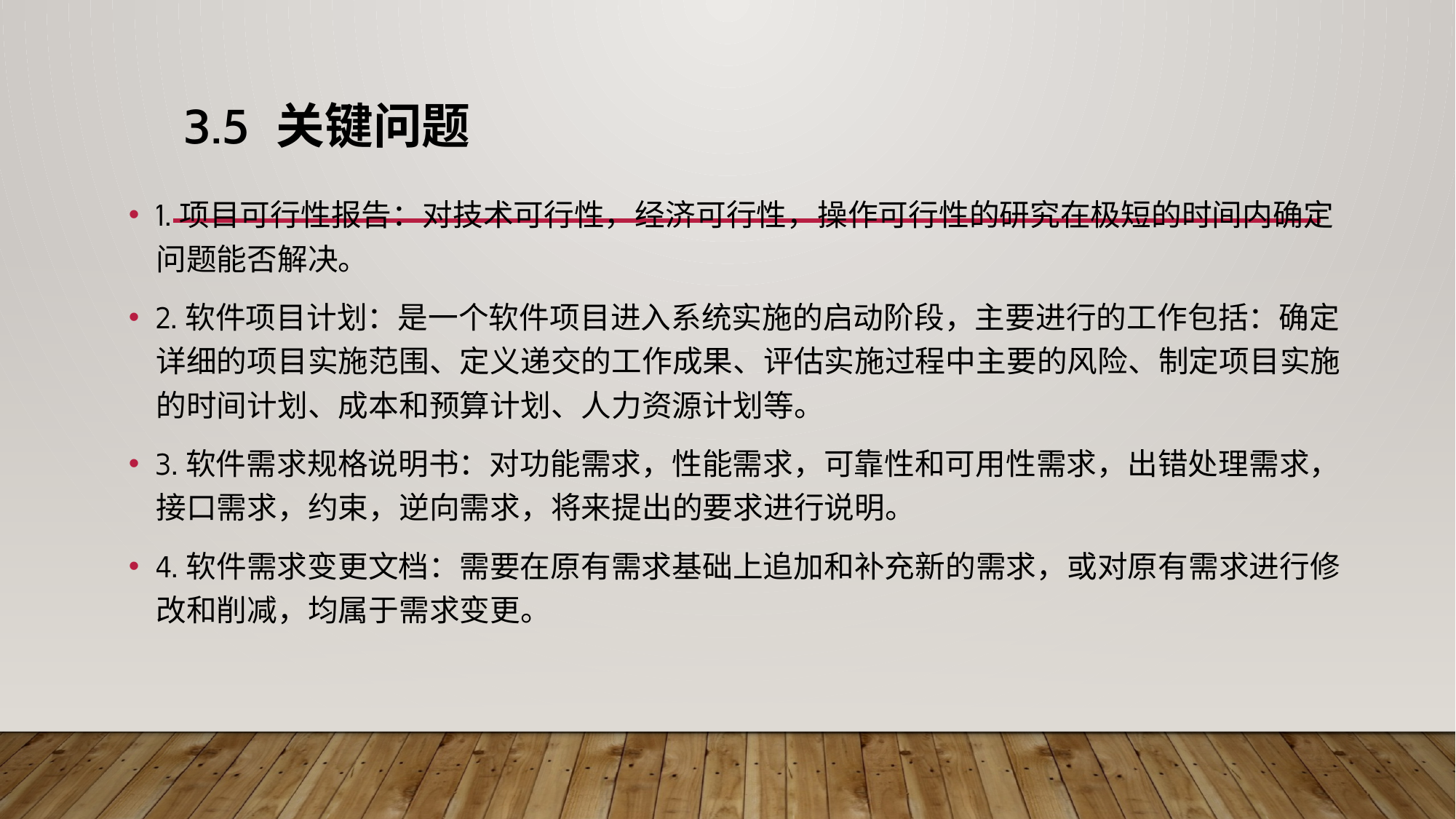

# 3.5 关键问题
1.项目可行性报告：对技术可行性，经济可行性，操作可行性的研究在极短的时间内确定问题能否解决。
2.软件项目计划：是一个软件项目进入系统实施的启动阶段，主要进行的工作包括：确定详细的项目实施范围、定义递交的工作成果、评估实施过程中主要的风险、制定项目实施的时间计划、成本和预算计划、人力资源计划等。
3.软件需求规格说明书：对功能需求，性能需求，可靠性和可用性需求，出错处理需求，接口需求，约束，逆向需求，将来提出的要求进行说明。
4.软件需求变更文档：需要在原有需求基础上追加和补充新的需求，或对原有需求进行修改和削减，均属于需求变更。